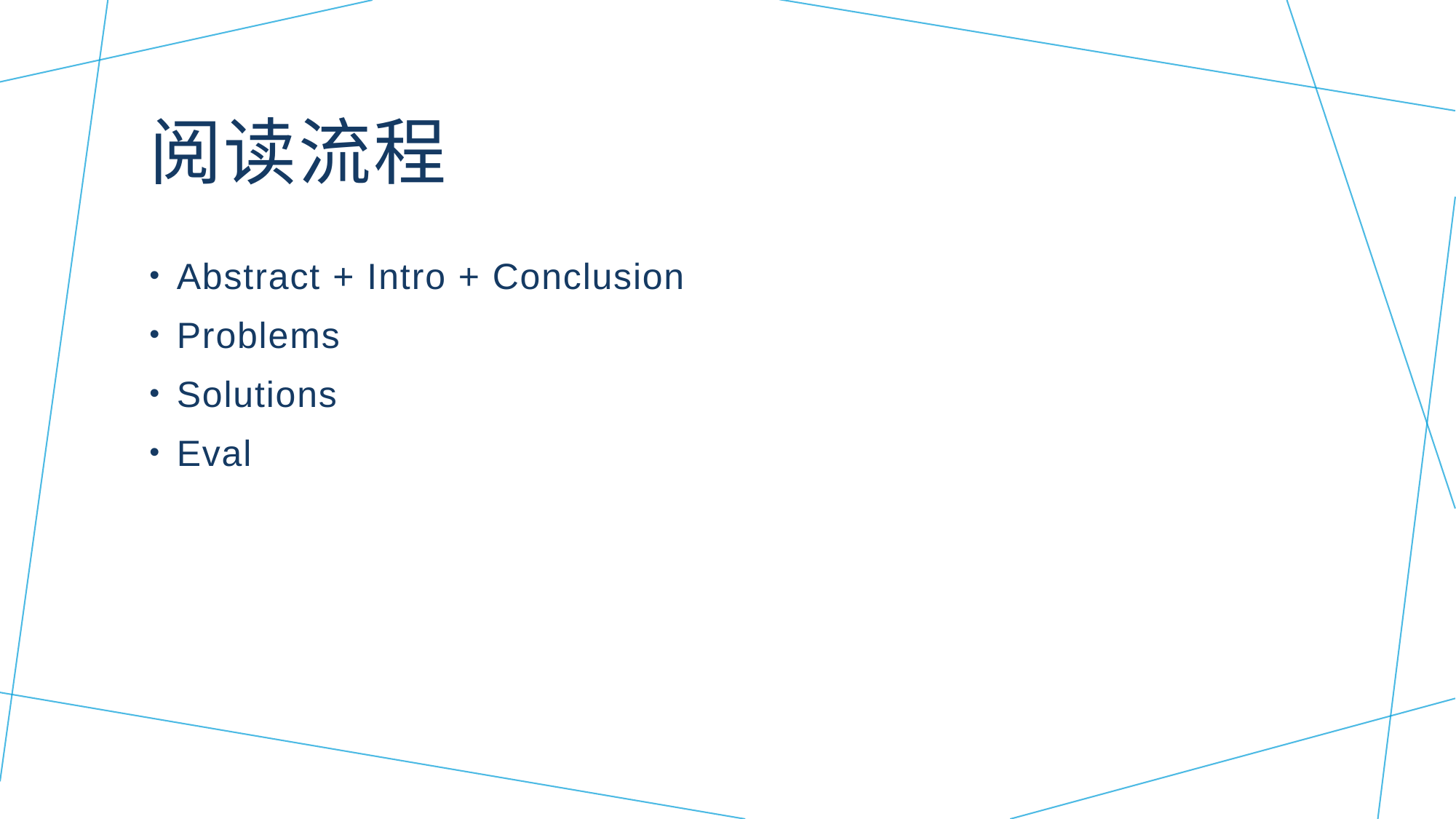

# 阅读流程
Abstract + Intro + Conclusion
Problems
Solutions
Eval